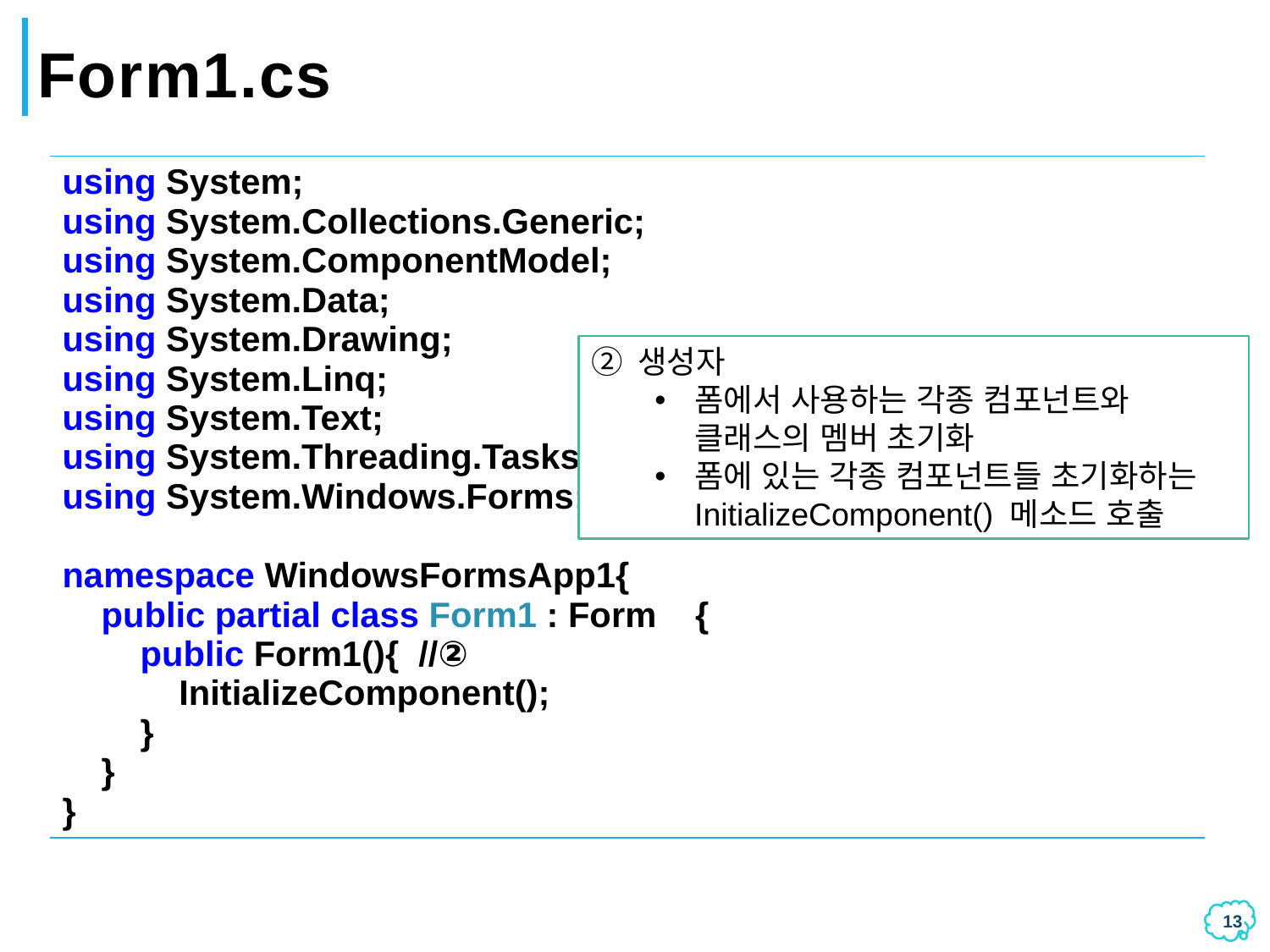

# Form1.cs
| using System; using System.Collections.Generic; using System.ComponentModel; using System.Data; using System.Drawing; using System.Linq; using System.Text; using System.Threading.Tasks; using System.Windows.Forms; namespace WindowsFormsApp1{ public partial class Form1 : Form { public Form1(){ //② InitializeComponent(); } } } |
| --- |
② 생성자
폼에서 사용하는 각종 컴포넌트와 클래스의 멤버 초기화
폼에 있는 각종 컴포넌트들 초기화하는 InitializeComponent() 메소드 호출
13